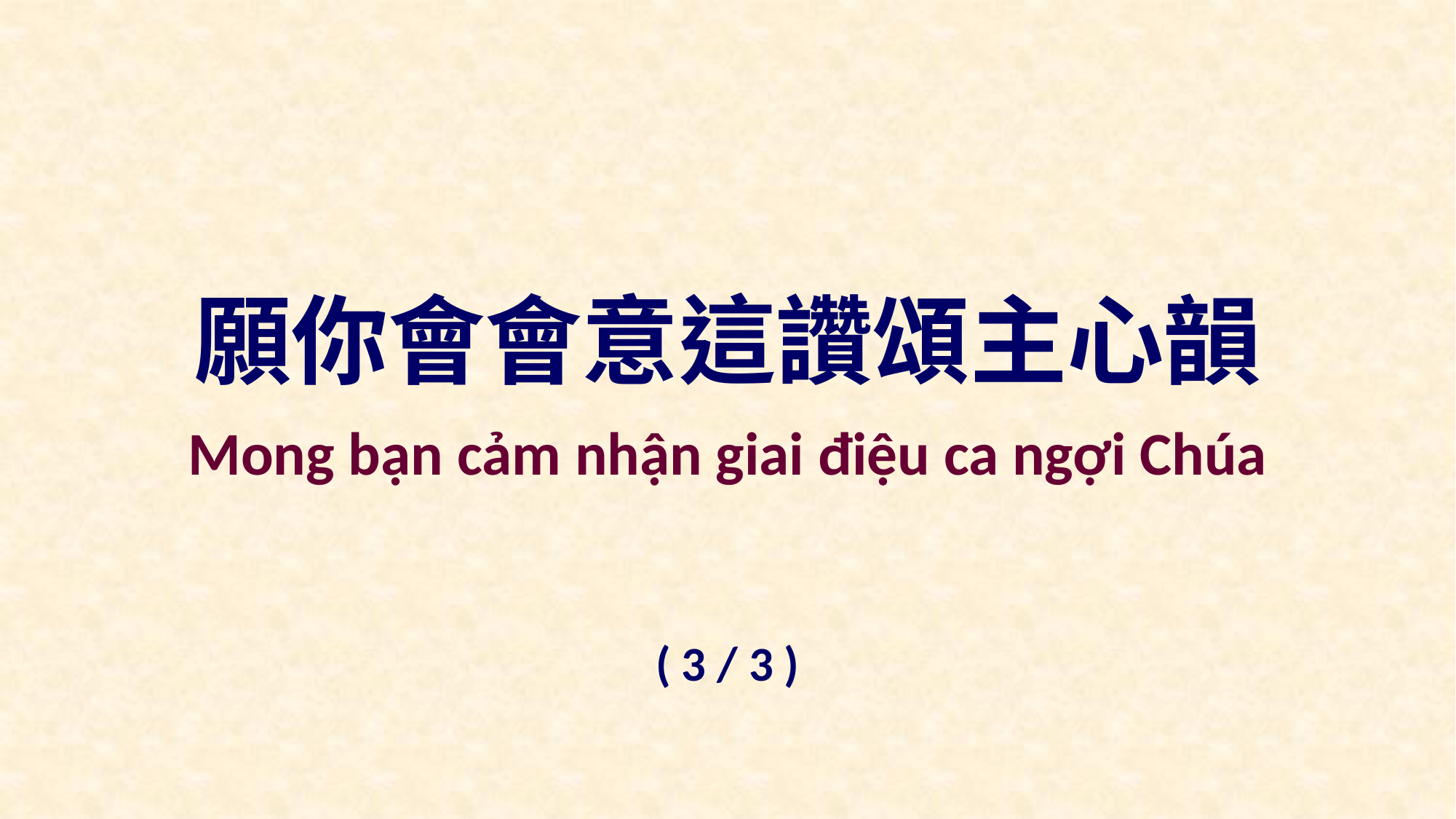

願你會會意這讚頌主心韻
Mong bạn cảm nhận giai điệu ca ngợi Chúa
( 3 / 3 )